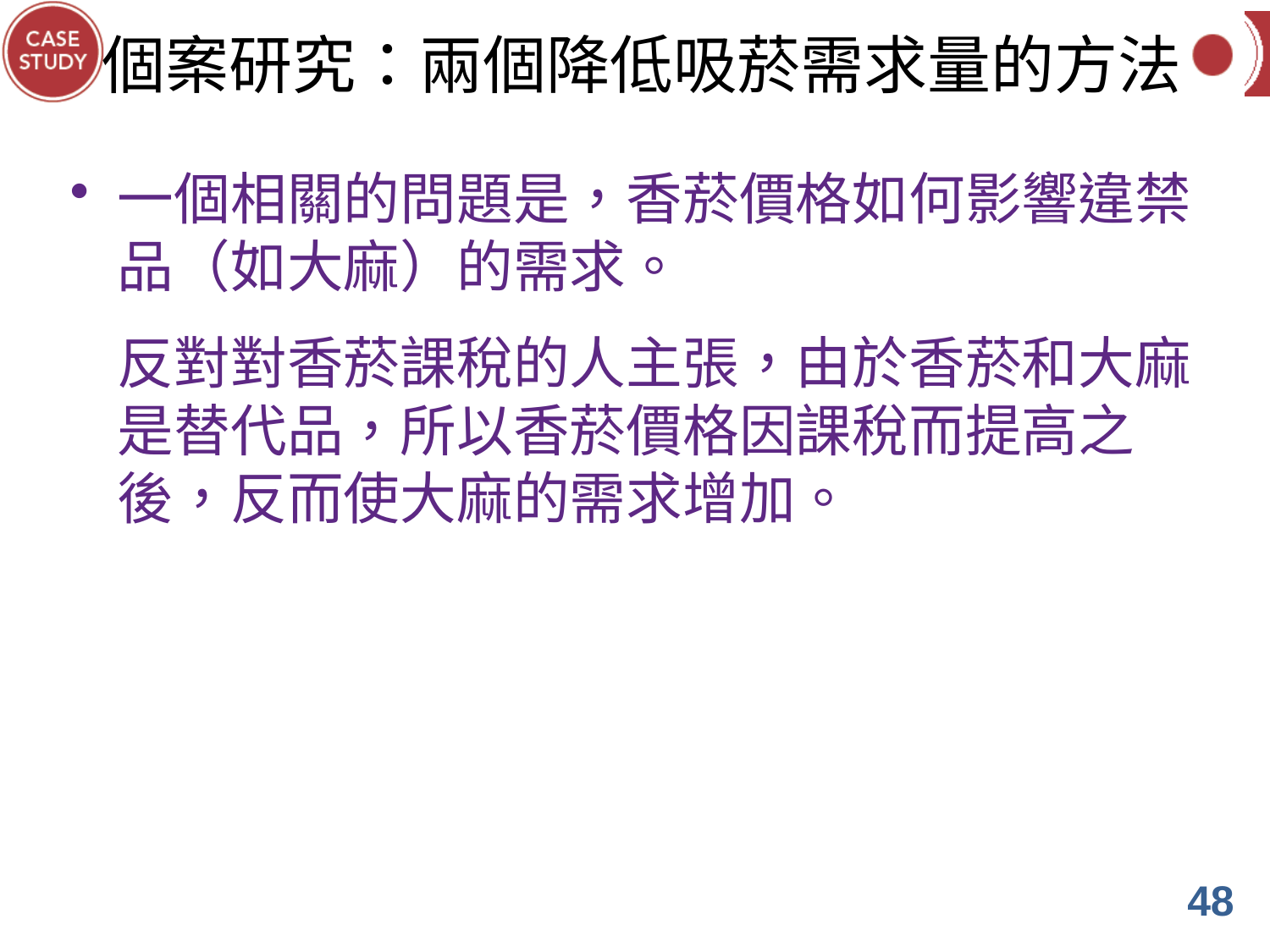

# 個案研究：兩個降低吸菸需求量的方法
一個相關的問題是，香菸價格如何影響違禁品（如大麻）的需求。

	反對對香菸課稅的人主張，由於香菸和大麻是替代品，所以香菸價格因課稅而提高之後，反而使大麻的需求增加。
48